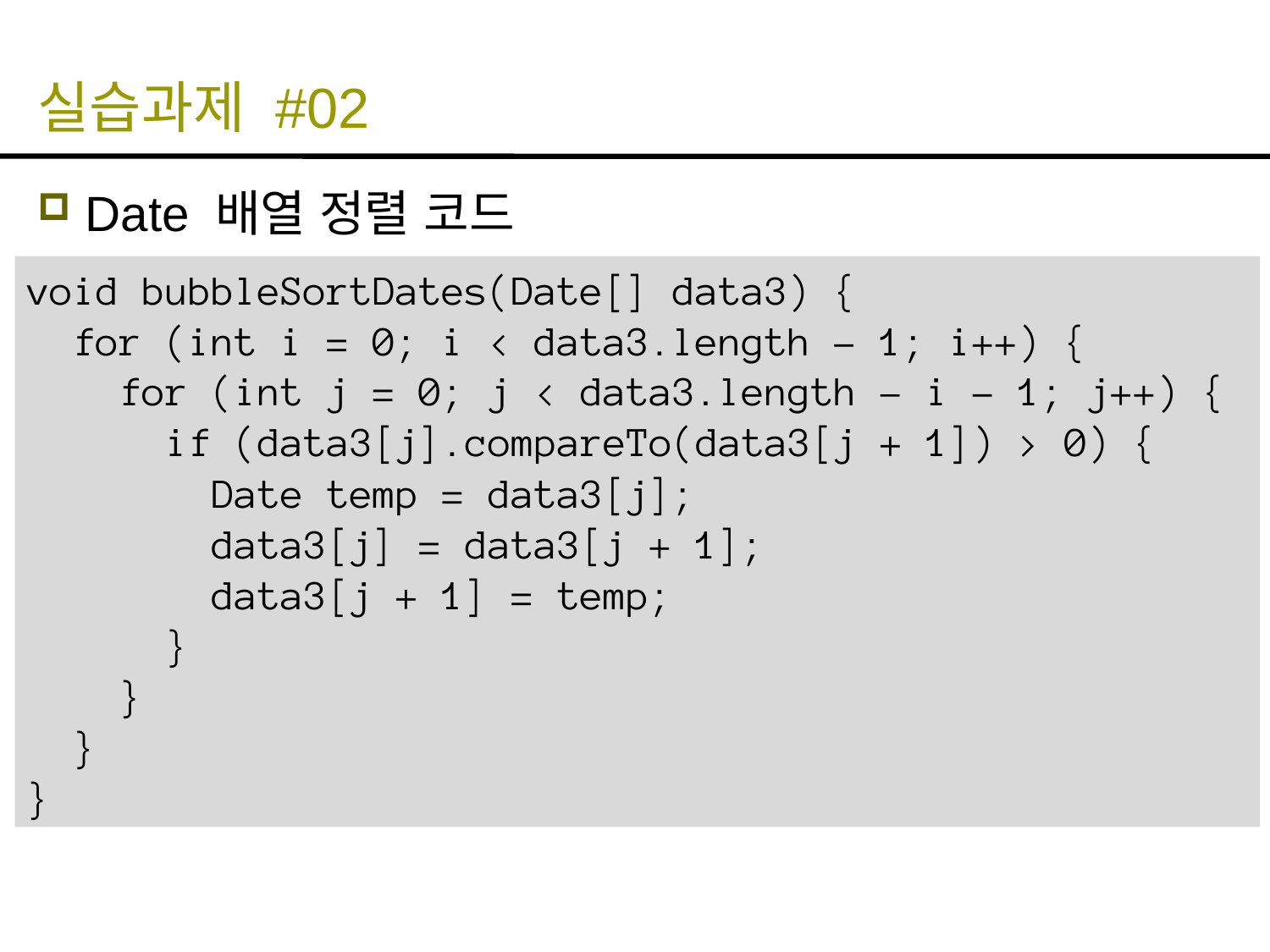

# 실습과제 #02
Date 배열 정렬 코드

void bubbleSortDates(Date[] data3) {
  for (int i = 0; i < data3.length - 1; i++) {
    for (int j = 0; j < data3.length – i - 1; j++) {
      if (data3[j].compareTo(data3[j + 1]) > 0) {
        Date temp = data3[j];
        data3[j] = data3[j + 1];
        data3[j + 1] = temp;
      }
    }
  }
}